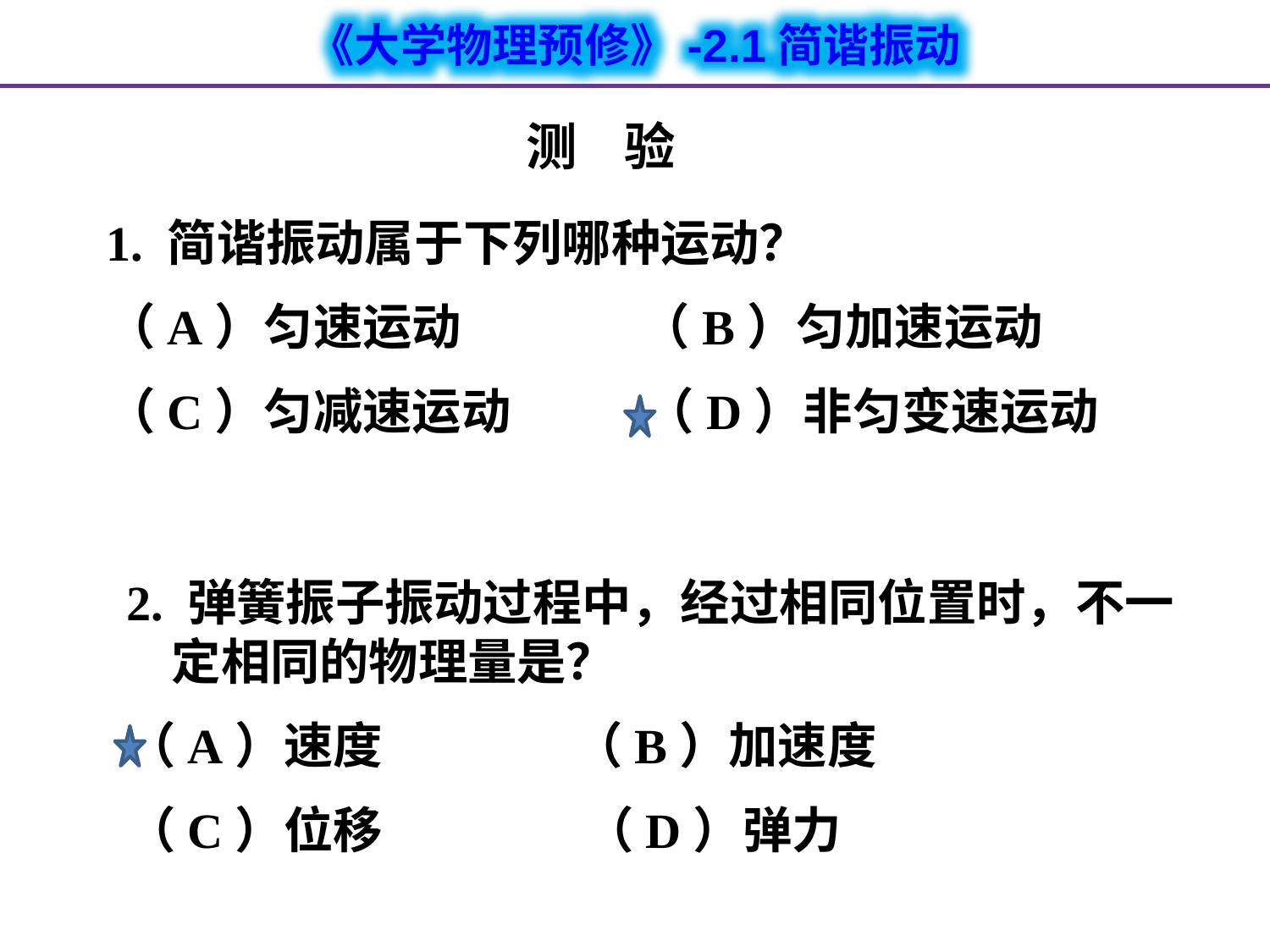

测    验
1. 简谐振动属于下列哪种运动？
（A）匀速运动                （B）匀加速运动
（C）匀减速运动            （D）非匀变速运动

2. 弹簧振子振动过程中，经过相同位置时，不一定相同的物理量是？
（A）速度                 （B）加速度
（C）位移                  （D）弹力